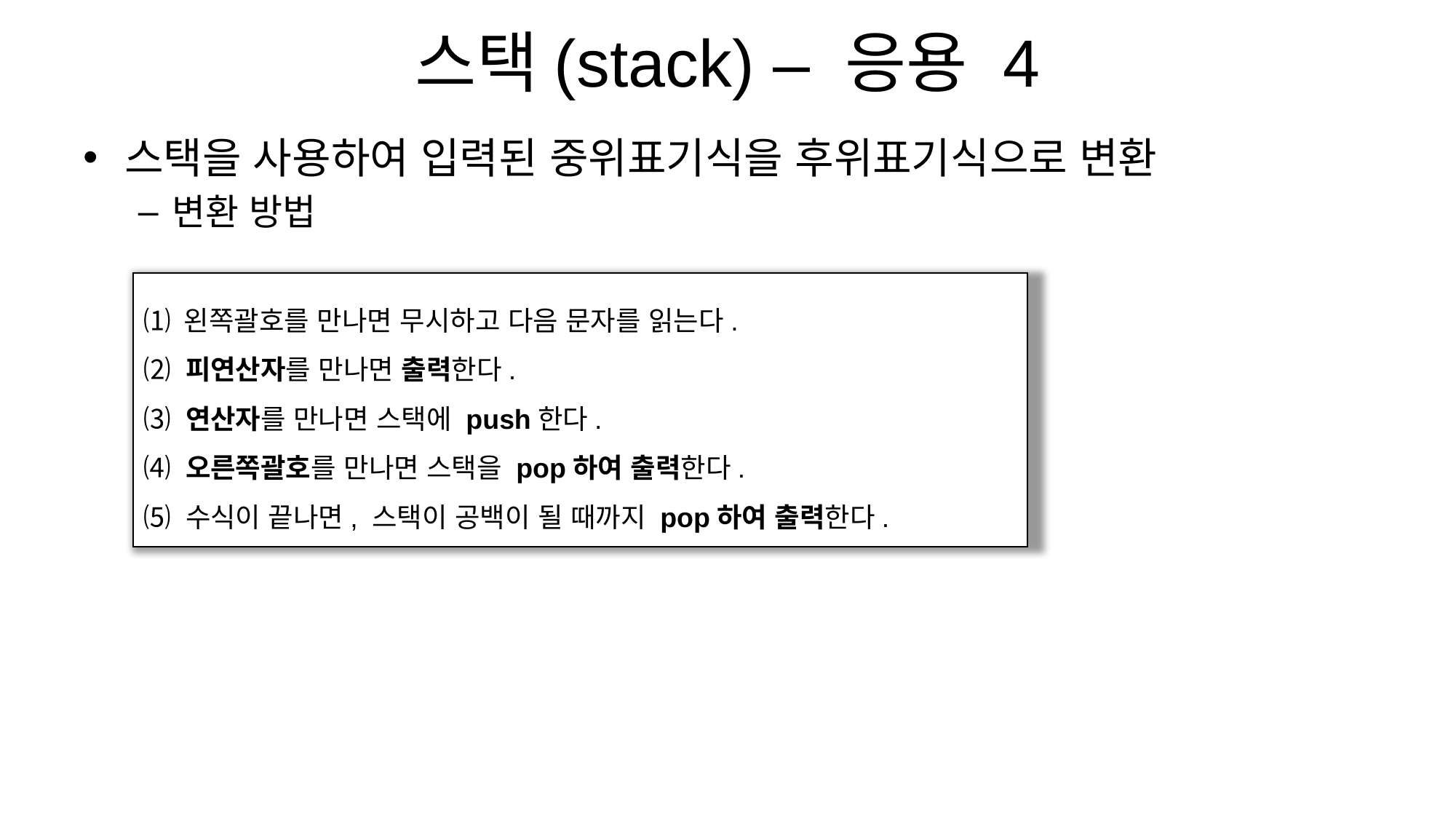

# 스택(stack) – 응용 4
스택을 사용하여 입력된 중위표기식을 후위표기식으로 변환
변환 방법
⑴ 왼쪽괄호를 만나면 무시하고 다음 문자를 읽는다.
⑵ 피연산자를 만나면 출력한다.
⑶ 연산자를 만나면 스택에 push한다.
⑷ 오른쪽괄호를 만나면 스택을 pop하여 출력한다.
⑸ 수식이 끝나면, 스택이 공백이 될 때까지 pop하여 출력한다.